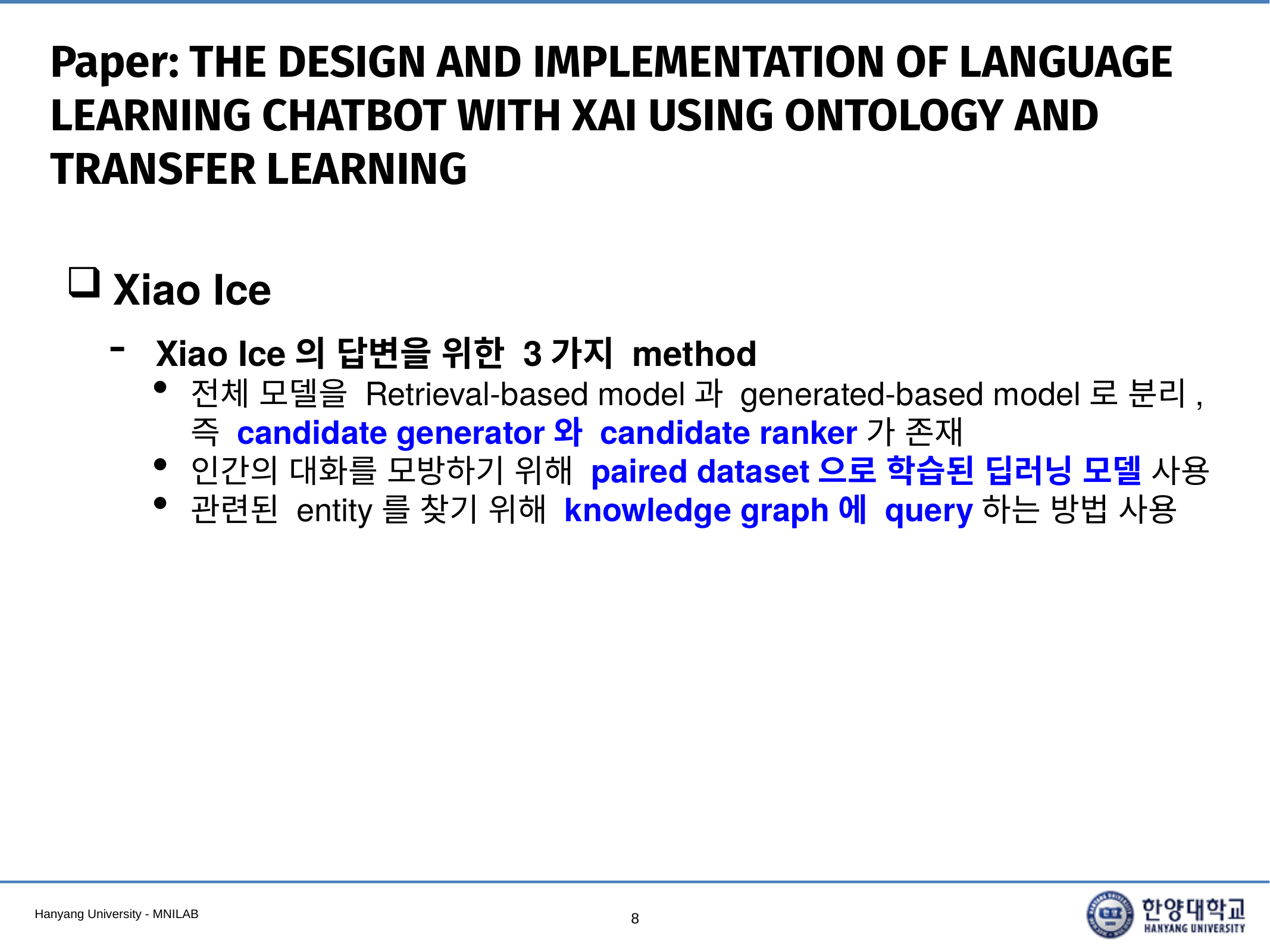

# Paper: THE DESIGN AND IMPLEMENTATION OF LANGUAGE LEARNING CHATBOT WITH XAI USING ONTOLOGY AND TRANSFER LEARNING
Xiao Ice
Xiao Ice의 답변을 위한 3가지 method
전체 모델을 Retrieval-based model과 generated-based model로 분리, 즉 candidate generator와 candidate ranker가 존재
인간의 대화를 모방하기 위해 paired dataset으로 학습된 딥러닝 모델 사용
관련된 entity를 찾기 위해 knowledge graph에 query하는 방법 사용
8